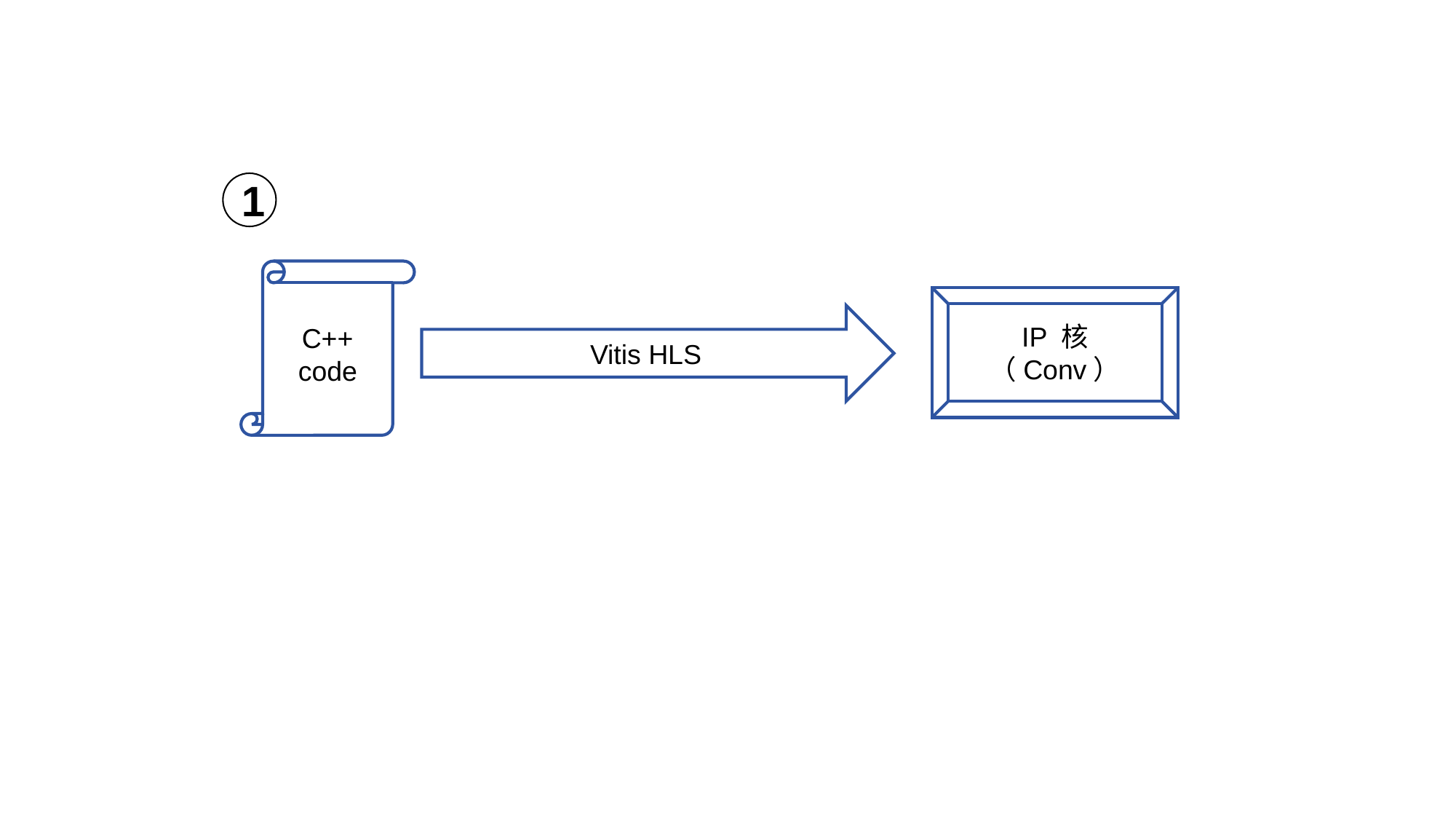

1
C++
code
IP 核（Conv）
Vitis HLS